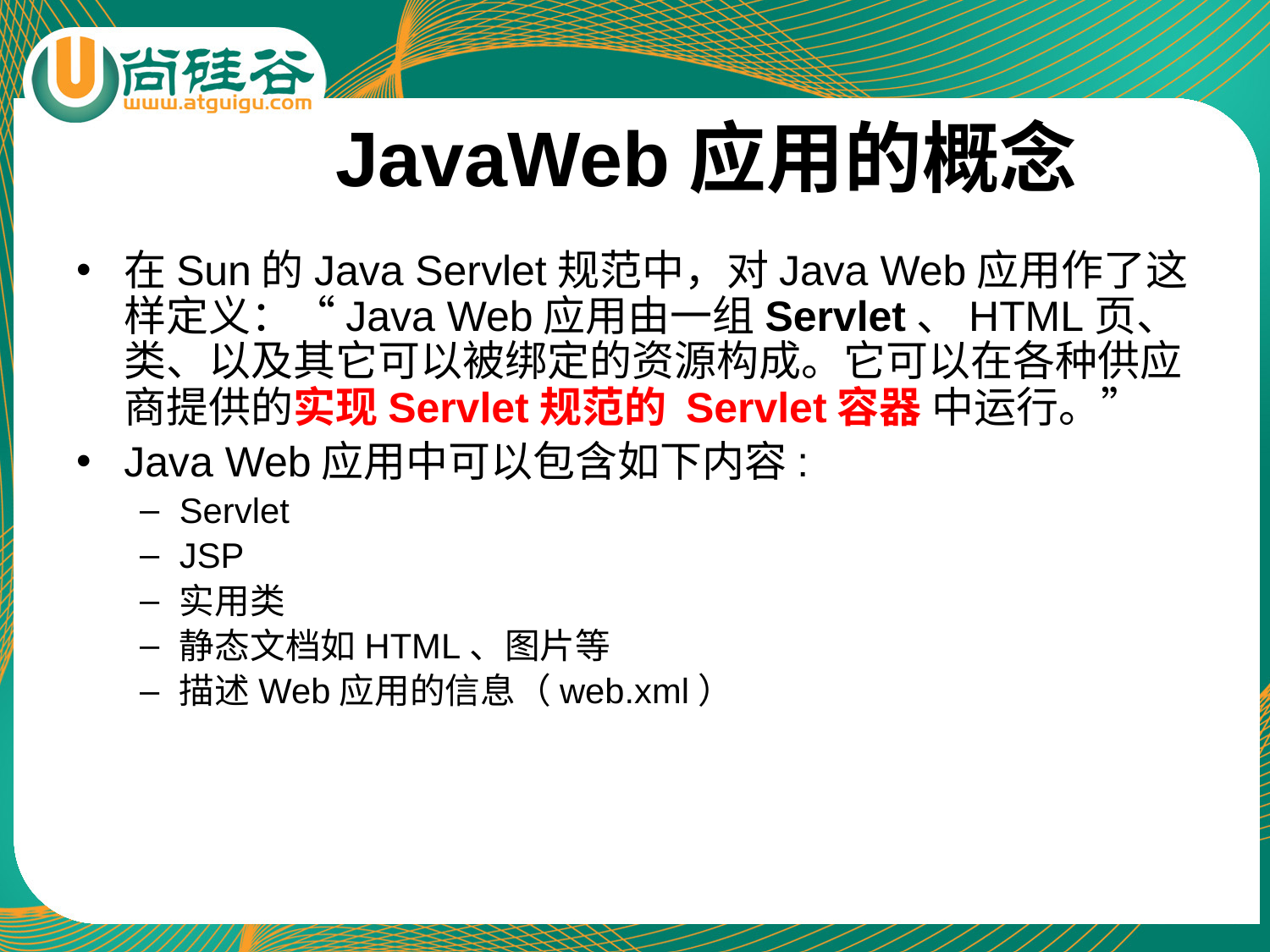

# JavaWeb应用的概念
在Sun的Java Servlet规范中，对Java Web应用作了这样定义：“Java Web应用由一组Servlet、HTML页、类、以及其它可以被绑定的资源构成。它可以在各种供应商提供的实现Servlet规范的 Servlet容器 中运行。”
Java Web应用中可以包含如下内容:
Servlet
JSP
实用类
静态文档如HTML、图片等
描述Web应用的信息（web.xml）